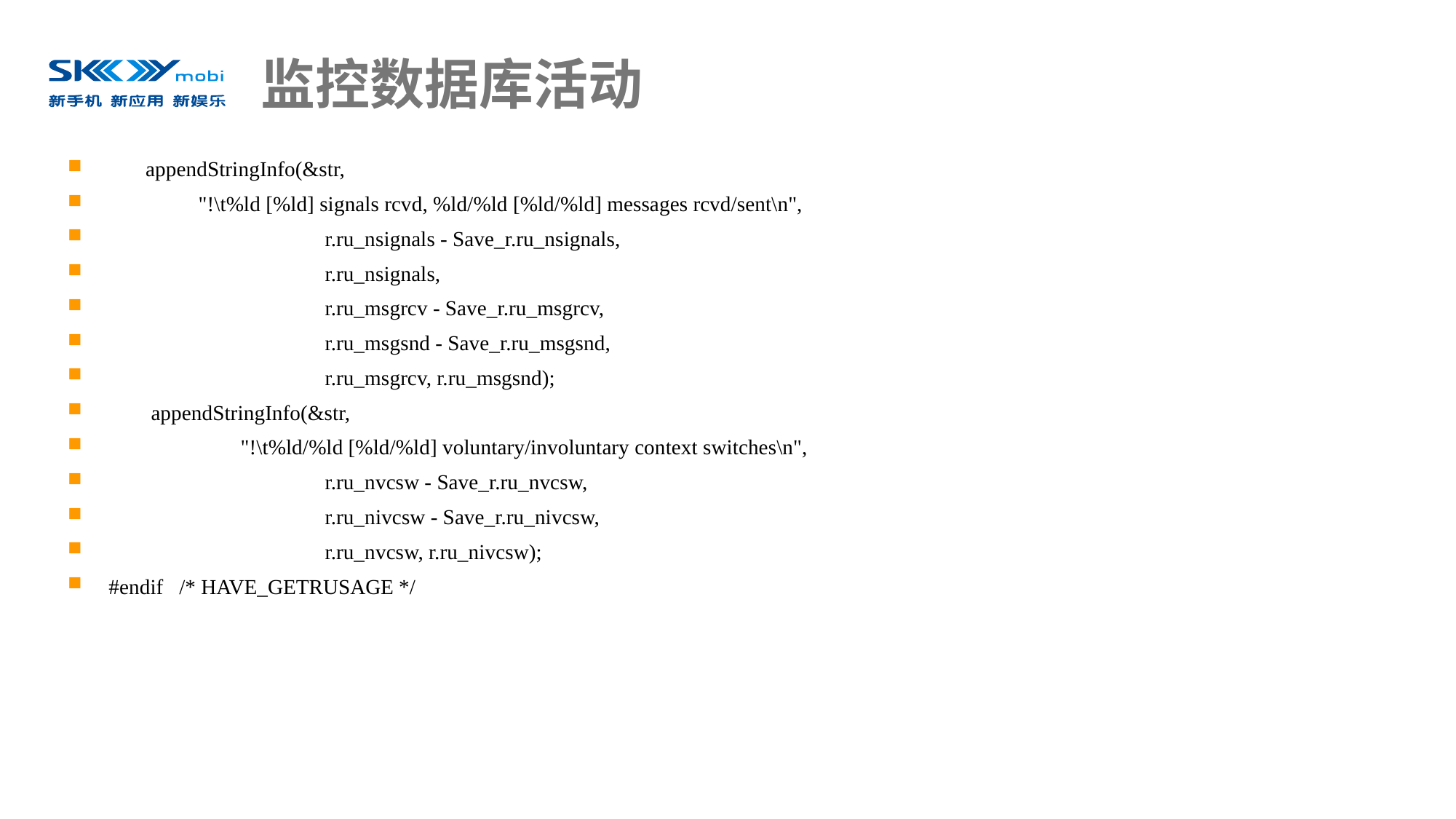

# 监控数据库活动
       appendStringInfo(&str,
                 "!\t%ld [%ld] signals rcvd, %ld/%ld [%ld/%ld] messages rcvd/sent\n",
                                         r.ru_nsignals - Save_r.ru_nsignals,
                                         r.ru_nsignals,
                                         r.ru_msgrcv - Save_r.ru_msgrcv,
                                         r.ru_msgsnd - Save_r.ru_msgsnd,
                                         r.ru_msgrcv, r.ru_msgsnd);
        appendStringInfo(&str,
                         "!\t%ld/%ld [%ld/%ld] voluntary/involuntary context switches\n",
                                         r.ru_nvcsw - Save_r.ru_nvcsw,
                                         r.ru_nivcsw - Save_r.ru_nivcsw,
                                         r.ru_nvcsw, r.ru_nivcsw);
#endif   /* HAVE_GETRUSAGE */